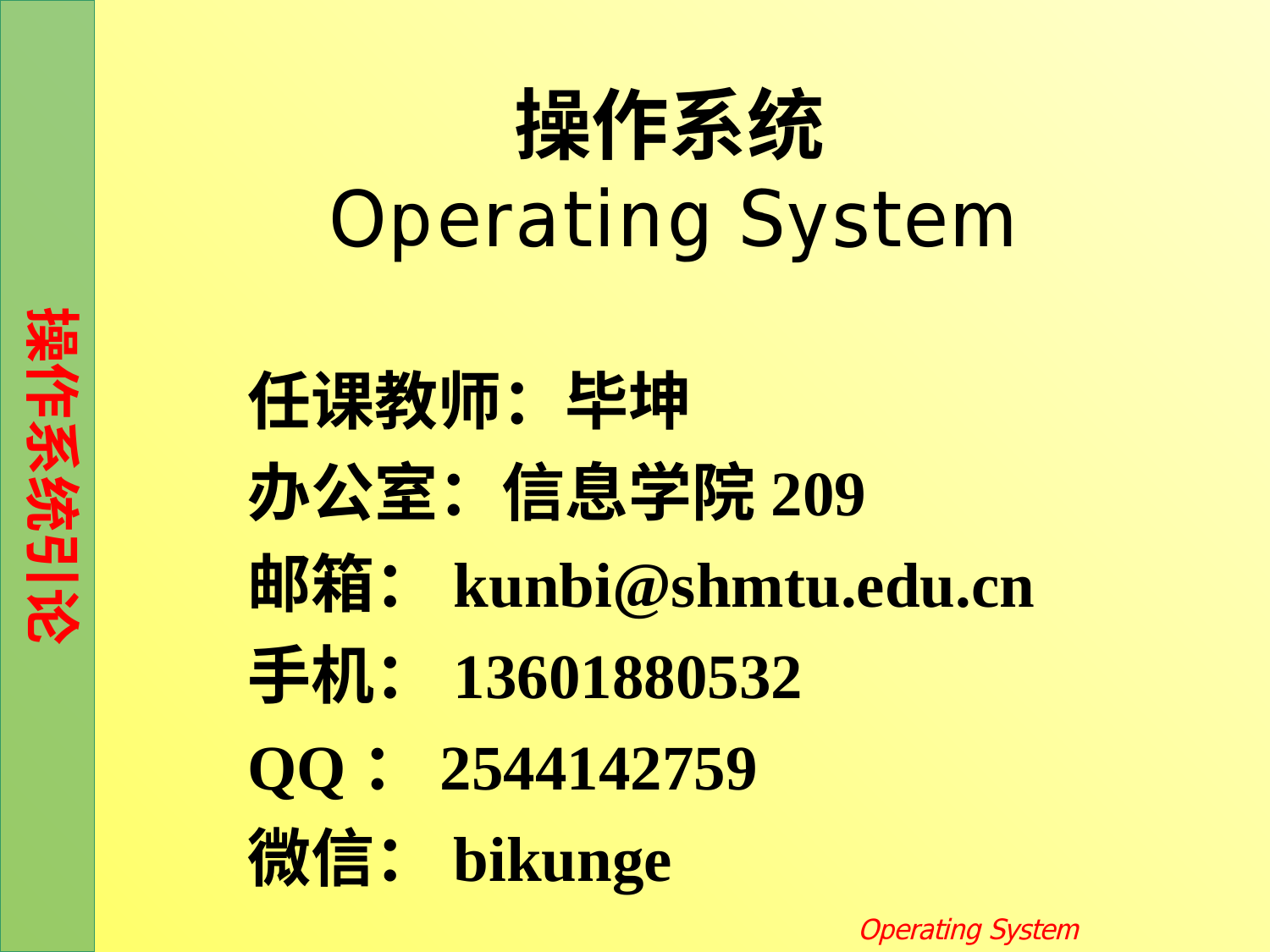

# 操作系统 Operating System
任课教师：毕坤
办公室：信息学院209
邮箱：kunbi@shmtu.edu.cn
手机：13601880532
QQ：2544142759
微信：bikunge
Operating System
1